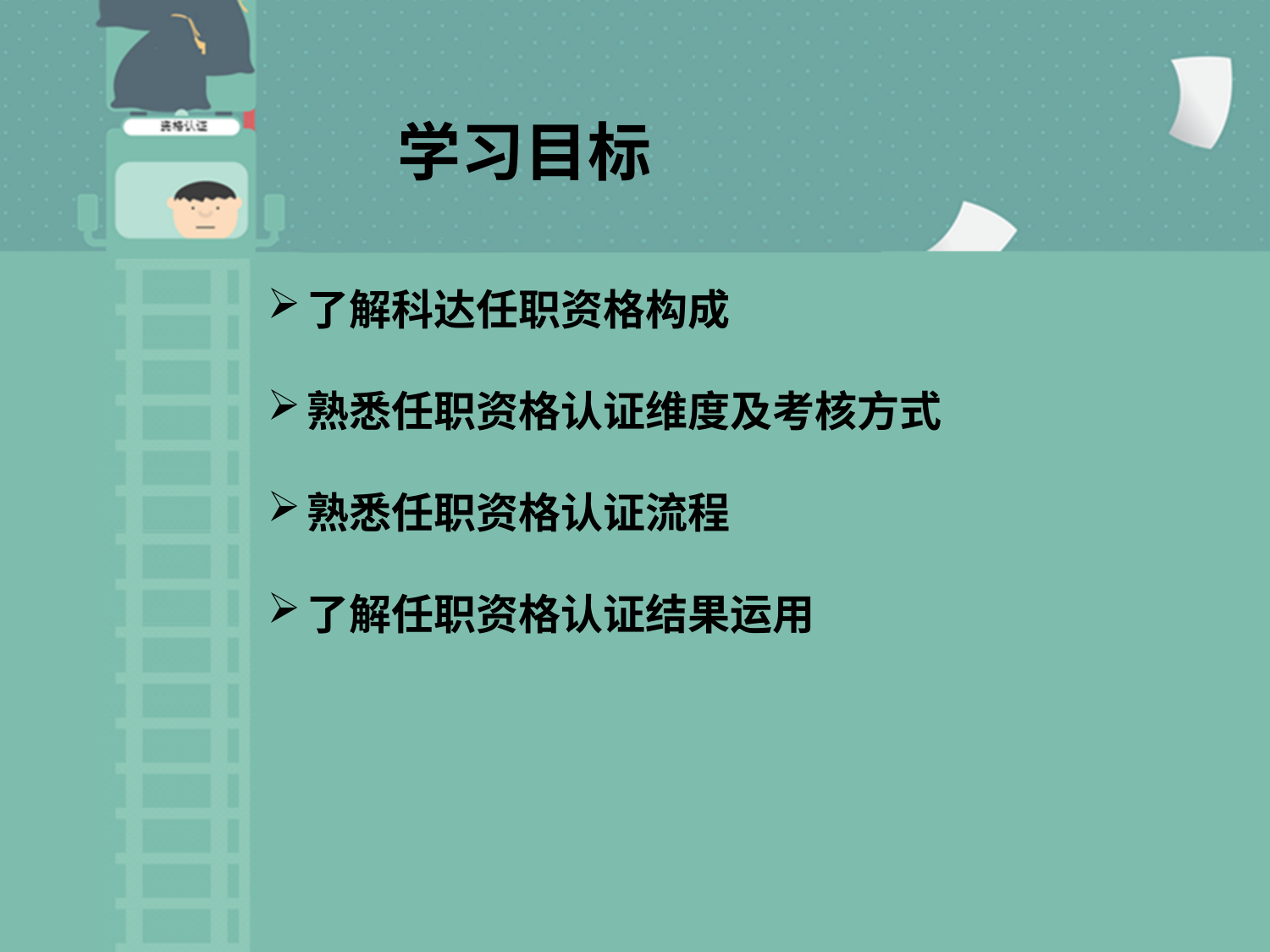

学习目标

了解科达任职资格构成

熟悉任职资格认证维度及考核方式

熟悉任职资格认证流程

了解任职资格认证结果运用